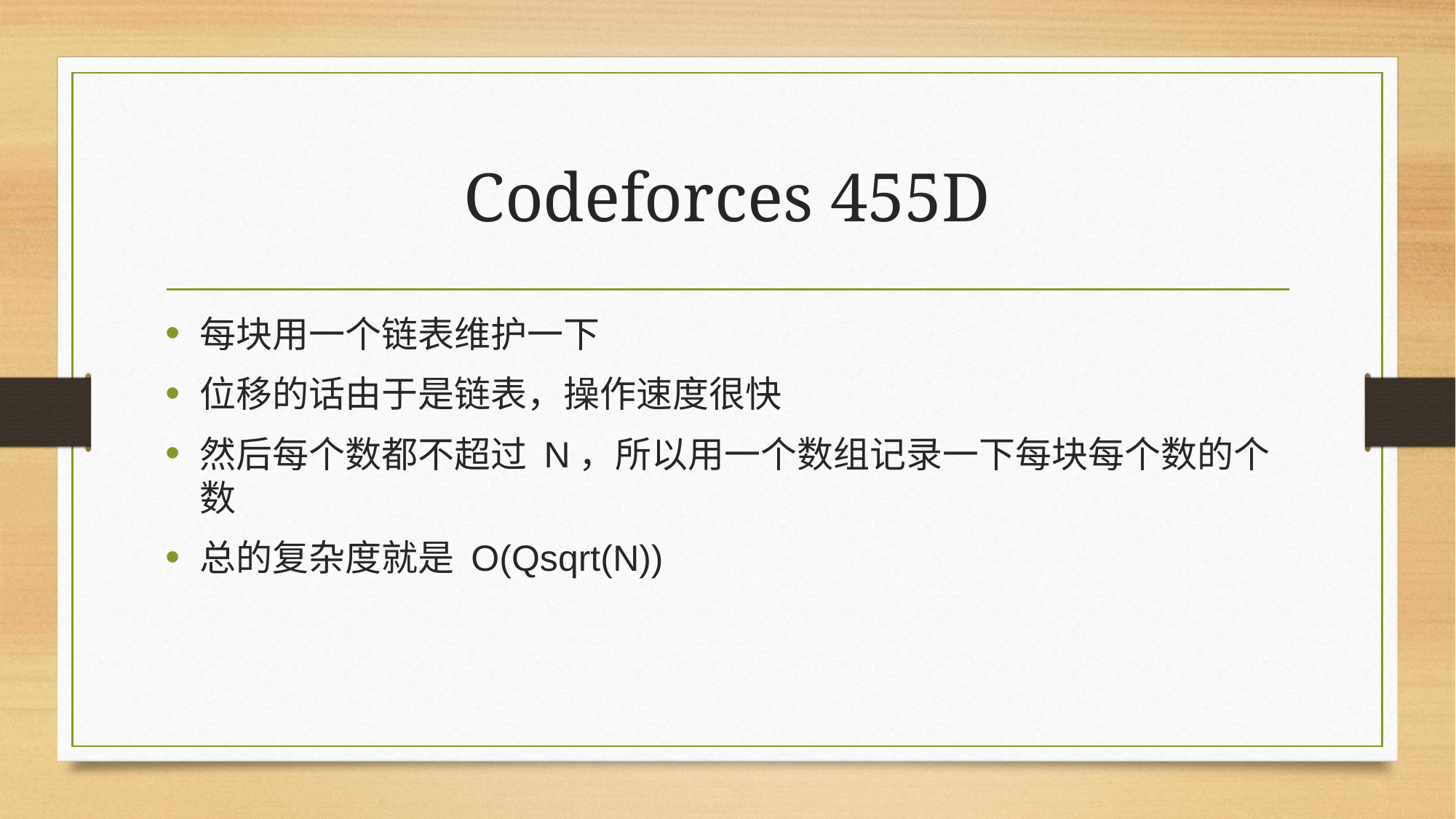

# Codeforces 455D
每块用一个链表维护一下
位移的话由于是链表，操作速度很快
然后每个数都不超过 N，所以用一个数组记录一下每块每个数的个数
总的复杂度就是 O(Qsqrt(N))